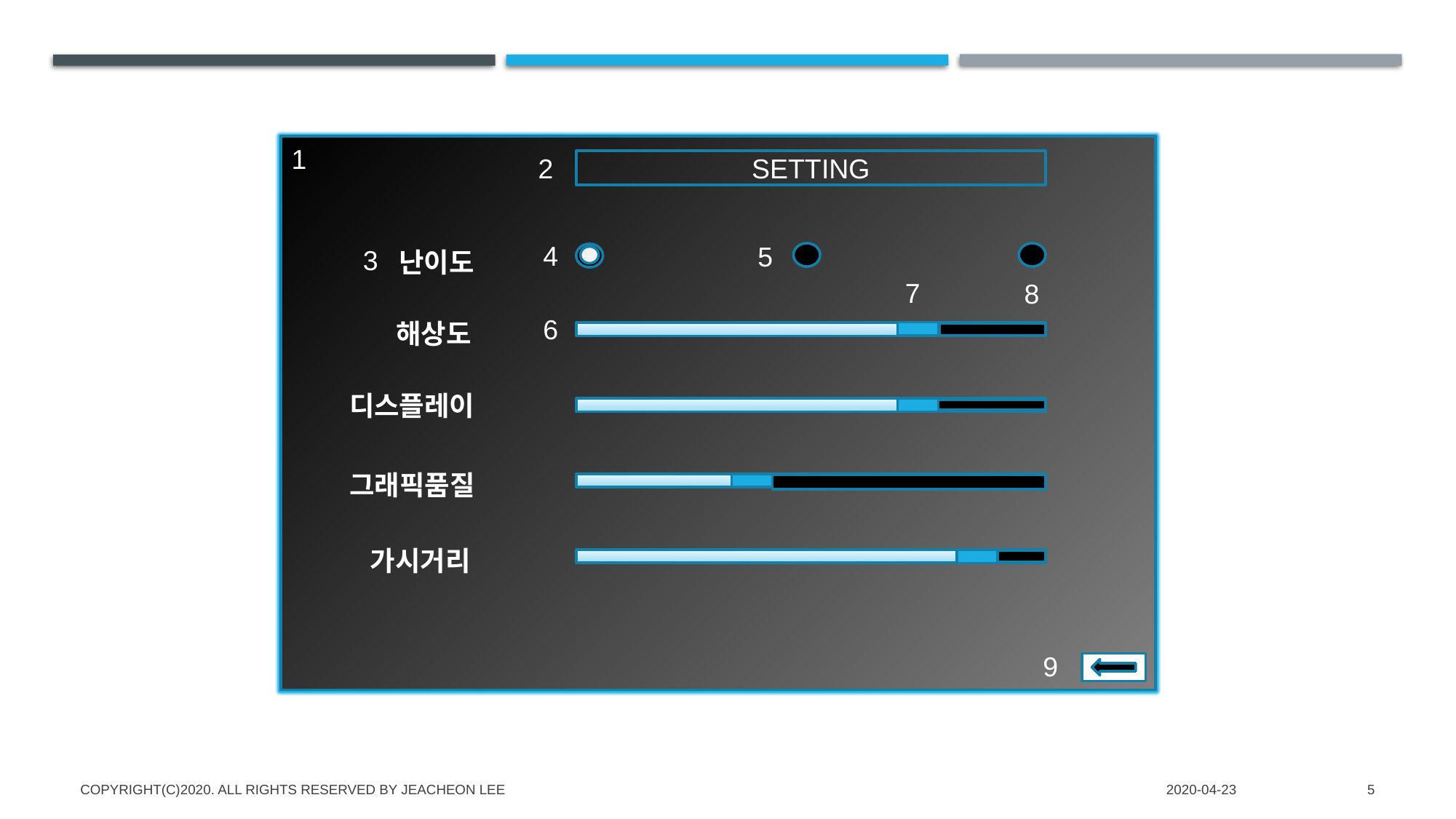

SETTING
난이도

해상도

디스플레이

그래픽품질

가시거리

1
2
4
5
3
7
8
6
9
Copyright(c)2020. All rights reserved by JeaCheon LEE
2020-04-23
5